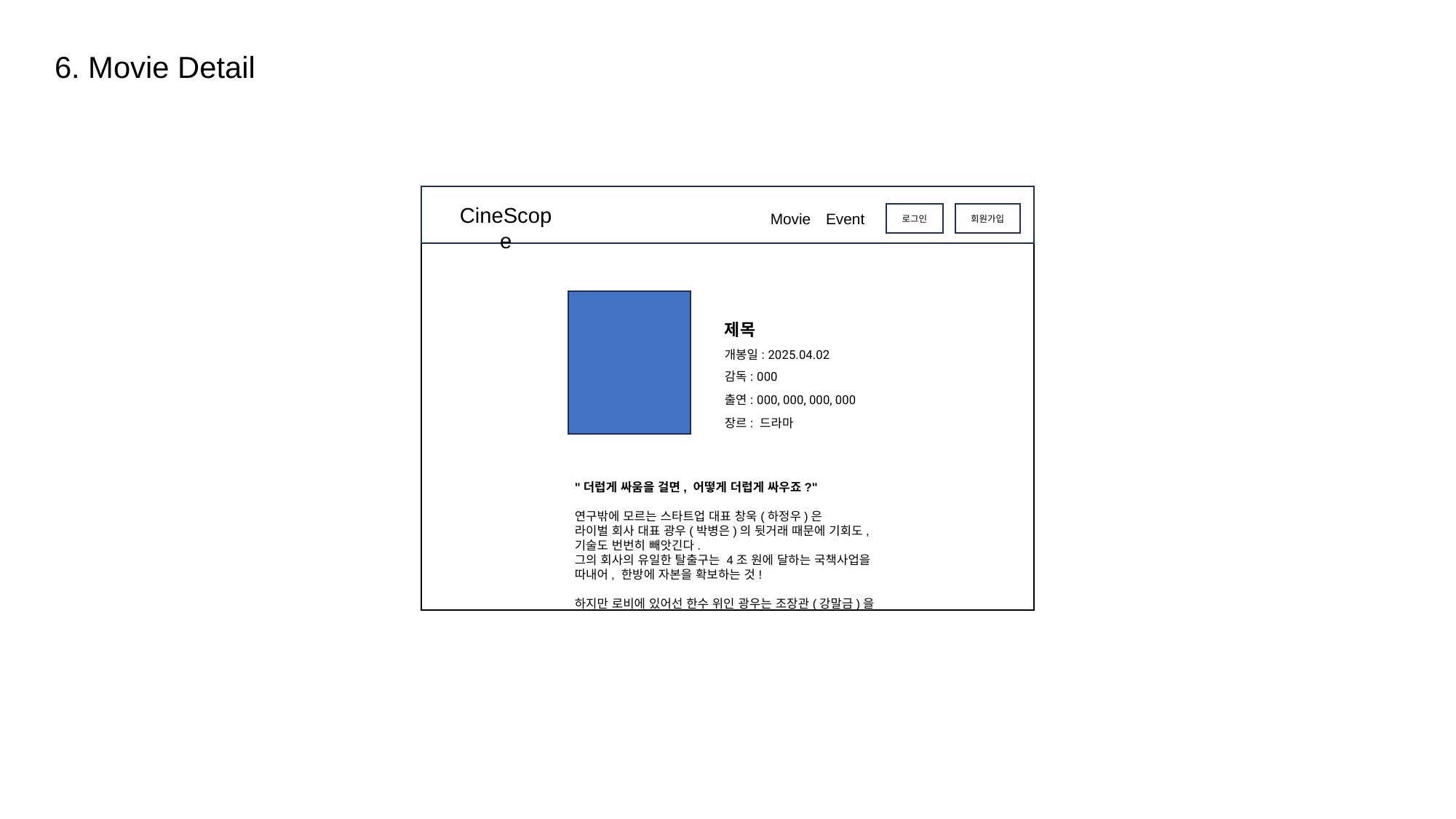

# 6. Movie Detail

CineScope
Movie
Event
로그인
회원가입

제목
개봉일: 2025.04.02
감독: 000
출연: 000, 000, 000, 000
장르: 드라마
"더럽게 싸움을 걸면, 어떻게 더럽게 싸우죠?"
연구밖에 모르는 스타트업 대표 창욱(하정우)은
라이벌 회사 대표 광우(박병은)의 뒷거래 때문에 기회도, 기술도 번번히 빼앗긴다.
그의 회사의 유일한 탈출구는 4조 원에 달하는 국책사업을 따내어, 한방에 자본을 확보하는 것!
하지만 로비에 있어선 한수 위인 광우는 조장관(강말금)을